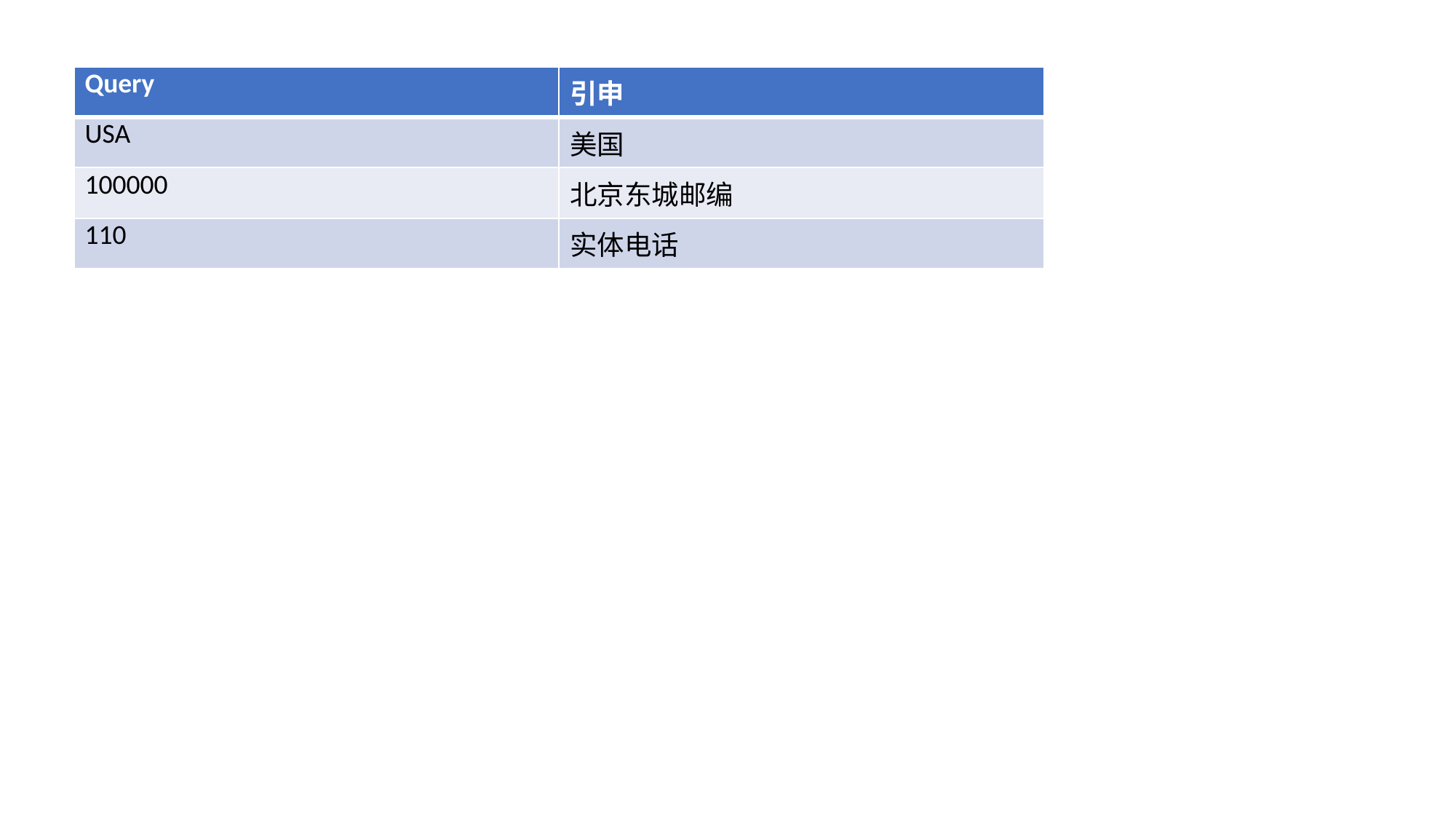

| Query | 引申 |
| --- | --- |
| USA | 美国 |
| 100000 | 北京东城邮编 |
| 110 | 实体电话 |